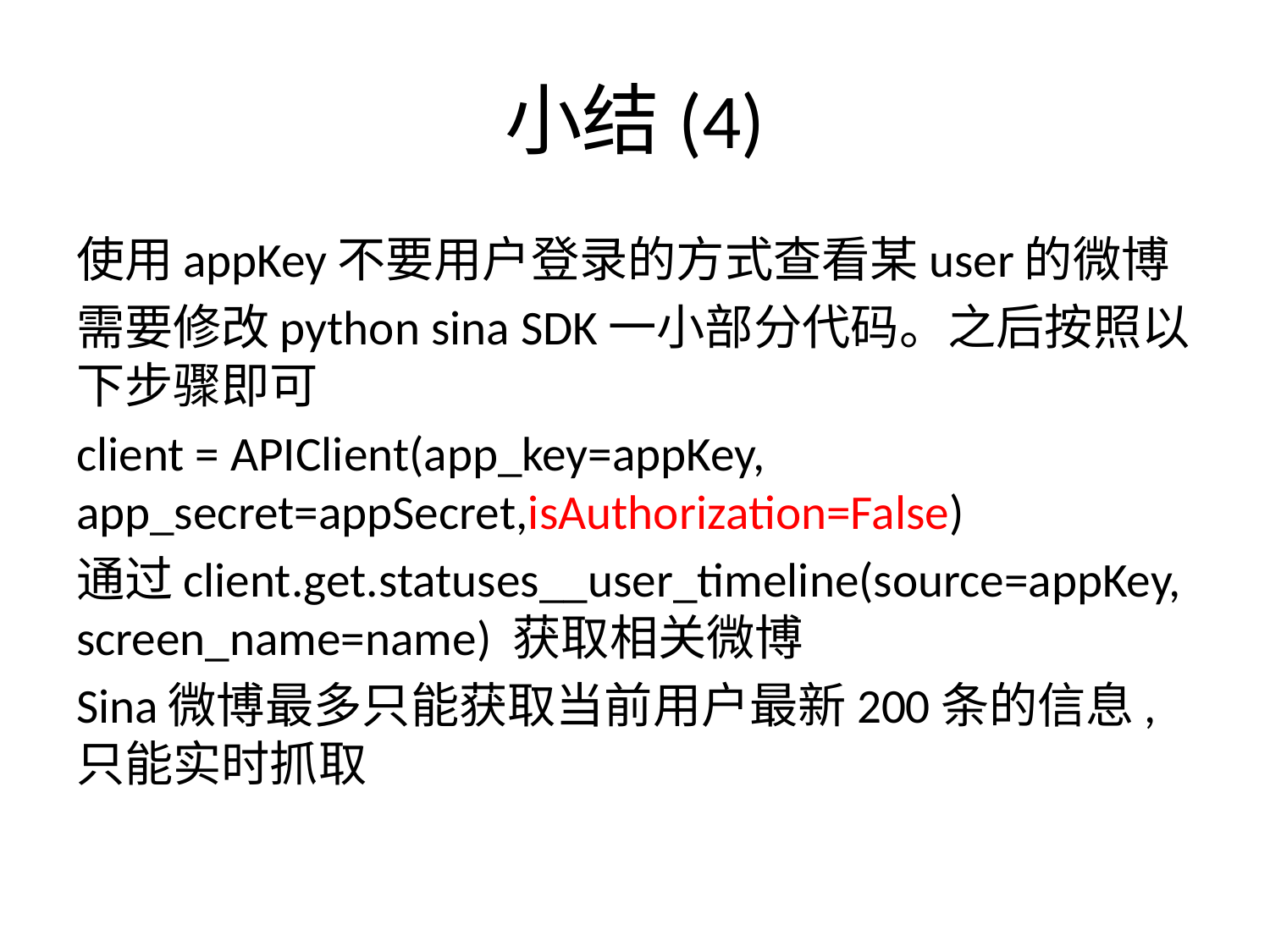

# 小结(4)
使用appKey不要用户登录的方式查看某user的微博
需要修改python sina SDK一小部分代码。之后按照以下步骤即可
client = APIClient(app_key=appKey, app_secret=appSecret,isAuthorization=False)
通过client.get.statuses__user_timeline(source=appKey, screen_name=name) 获取相关微博
Sina微博最多只能获取当前用户最新200条的信息,只能实时抓取